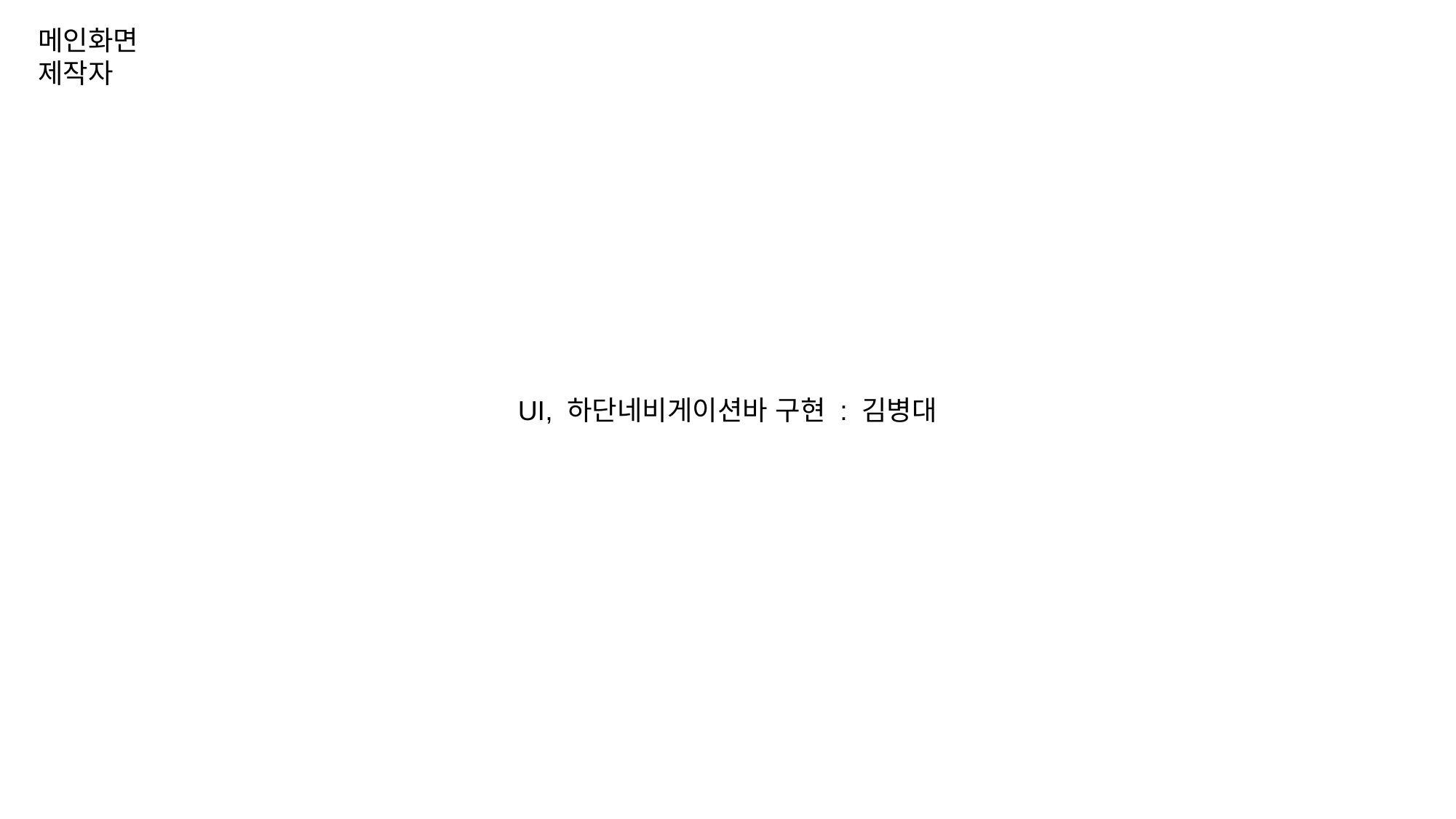

메인화면
제작자
UI, 하단네비게이션바 구현 : 김병대